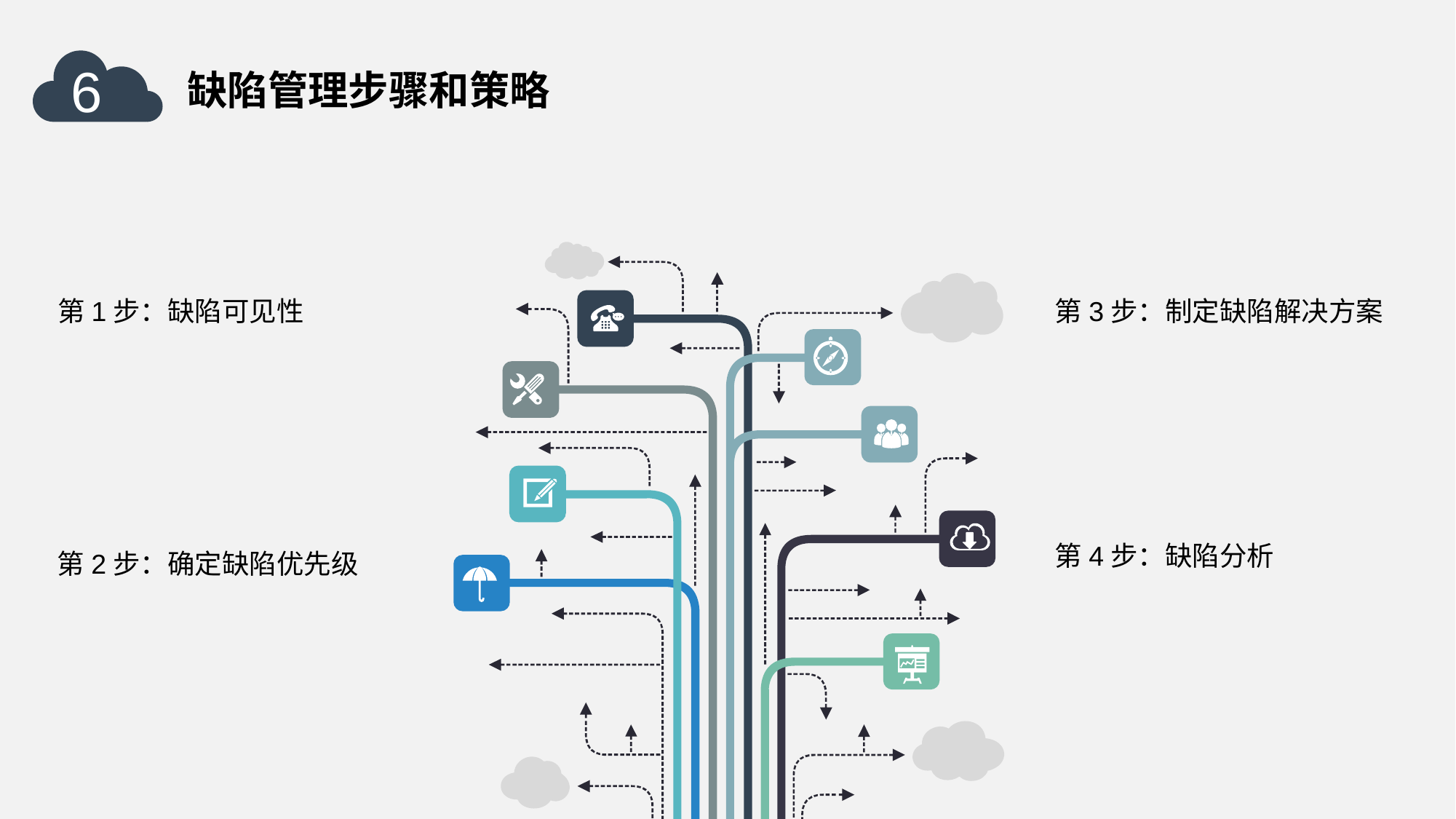

6

缺陷管理步骤和策略

第1步：缺陷可见性
第3步：制定缺陷解决方案
第4步：缺陷分析
第2步：确定缺陷优先级